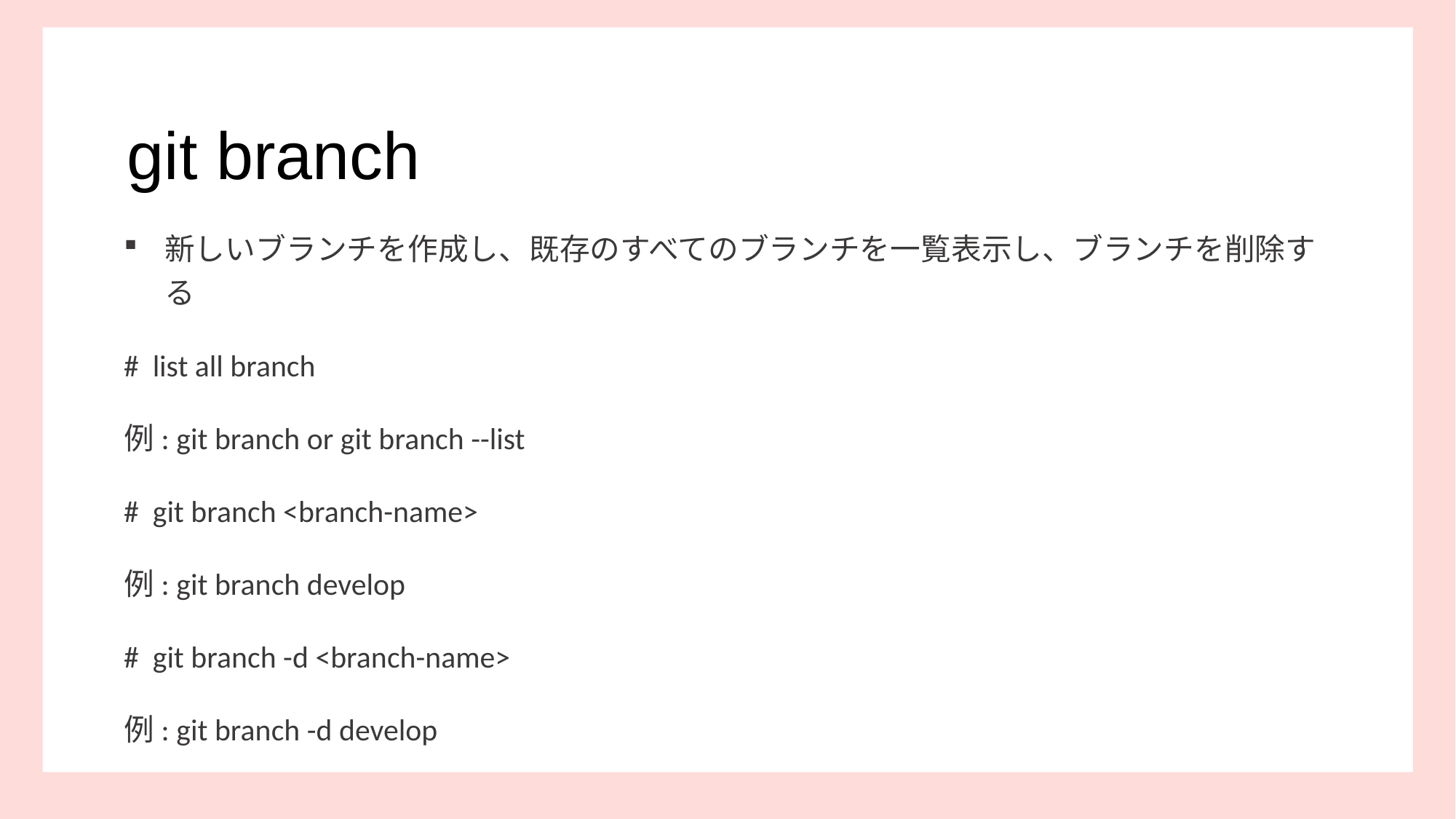

#
git branch

新しいブランチを作成し、既存のすべてのブランチを一覧表示し、ブランチを削除する
#  list all branch
例: git branch or git branch --list
#  git branch <branch-name>
例: git branch develop
#  git branch -d <branch-name>
例: git branch -d develop